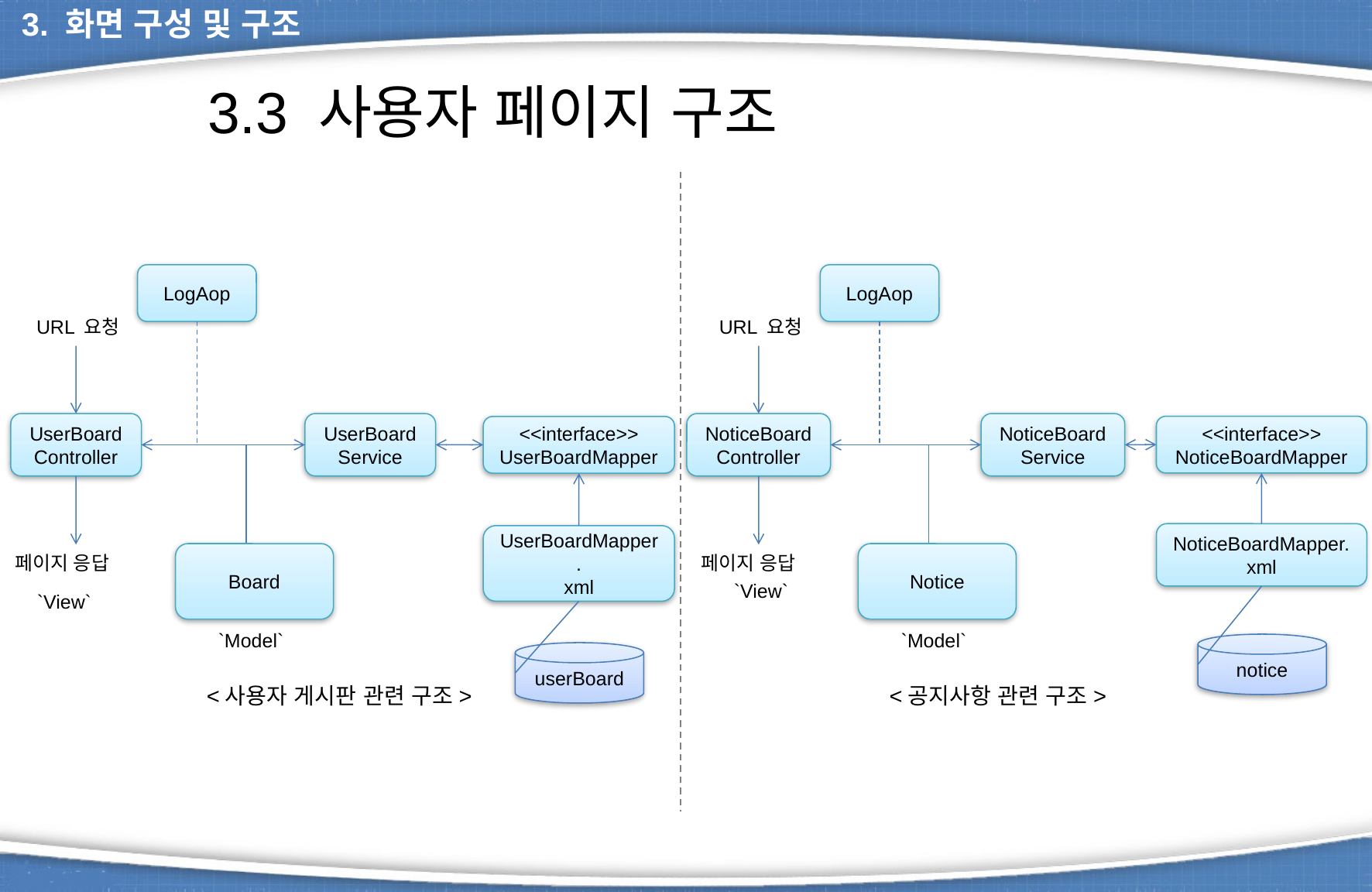

3. 화면 구성 및 구조
3.3 사용자 페이지 구조
LogAop
LogAop
URL 요청
URL 요청
NoticeBoard
Controller
NoticeBoard
Service
UserBoard
Controller
UserBoard
Service
<<interface>>
NoticeBoardMapper
<<interface>>
UserBoardMapper
NoticeBoardMapper.
xml
UserBoardMapper.
xml
Notice
Board
페이지 응답
페이지 응답
`View`
`View`
`Model`
`Model`
notice
userBoard
<공지사항 관련 구조>
<사용자 게시판 관련 구조>